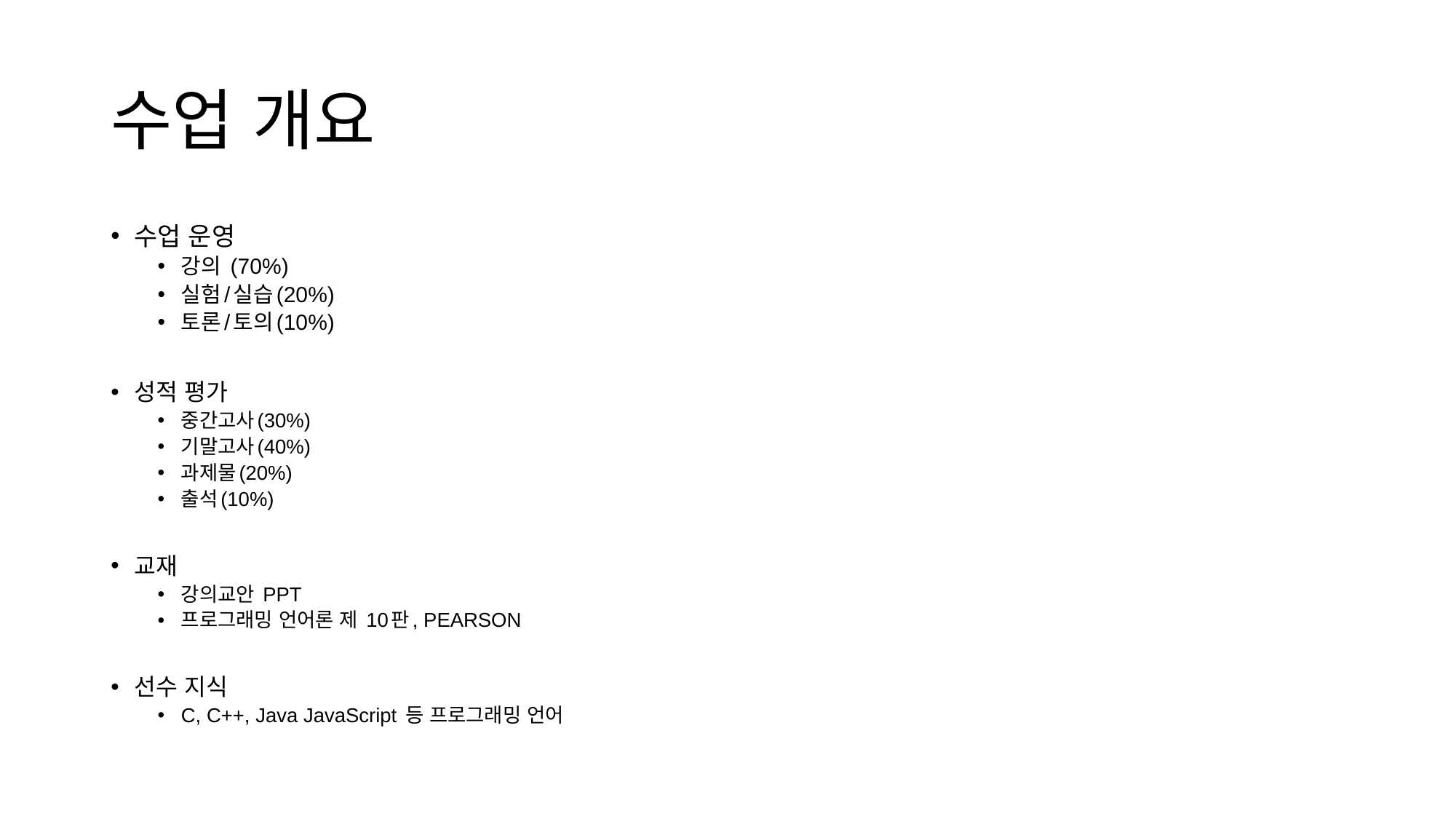

# 수업 개요
수업 운영
강의 (70%)
실험/실습(20%)
토론/토의(10%)

성적 평가
중간고사(30%)
기말고사(40%)
과제물(20%)
출석(10%)

교재
강의교안 PPT
프로그래밍 언어론 제 10판, PEARSON

선수 지식
C, C++, Java JavaScript 등 프로그래밍 언어